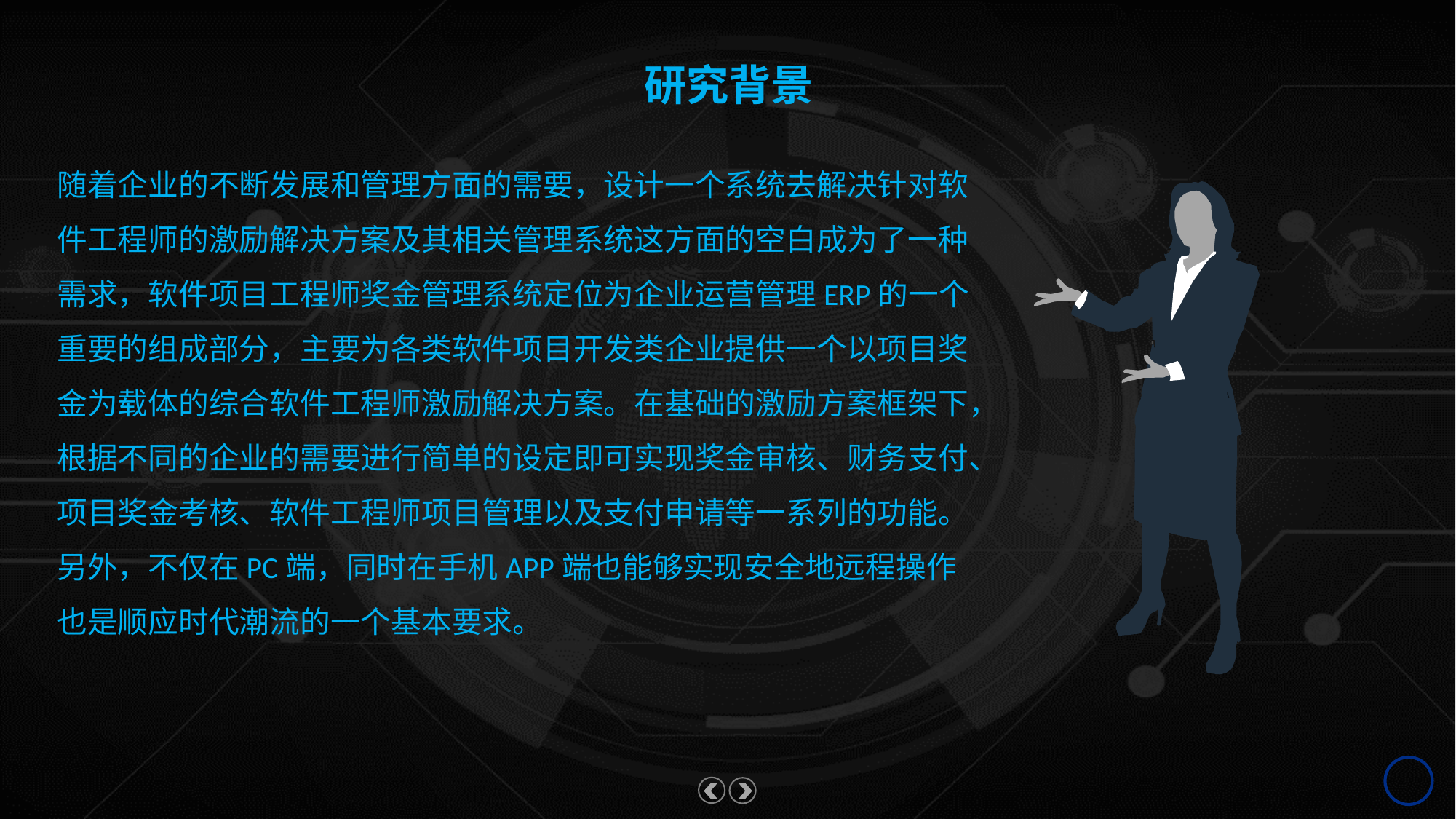

研究背景

随着企业的不断发展和管理方面的需要，设计一个系统去解决针对软件工程师的激励解决方案及其相关管理系统这方面的空白成为了一种需求，软件项目工程师奖金管理系统定位为企业运营管理ERP的一个重要的组成部分，主要为各类软件项目开发类企业提供一个以项目奖金为载体的综合软件工程师激励解决方案。在基础的激励方案框架下，根据不同的企业的需要进行简单的设定即可实现奖金审核、财务支付、项目奖金考核、软件工程师项目管理以及支付申请等一系列的功能。另外，不仅在PC端，同时在手机APP端也能够实现安全地远程操作也是顺应时代潮流的一个基本要求。